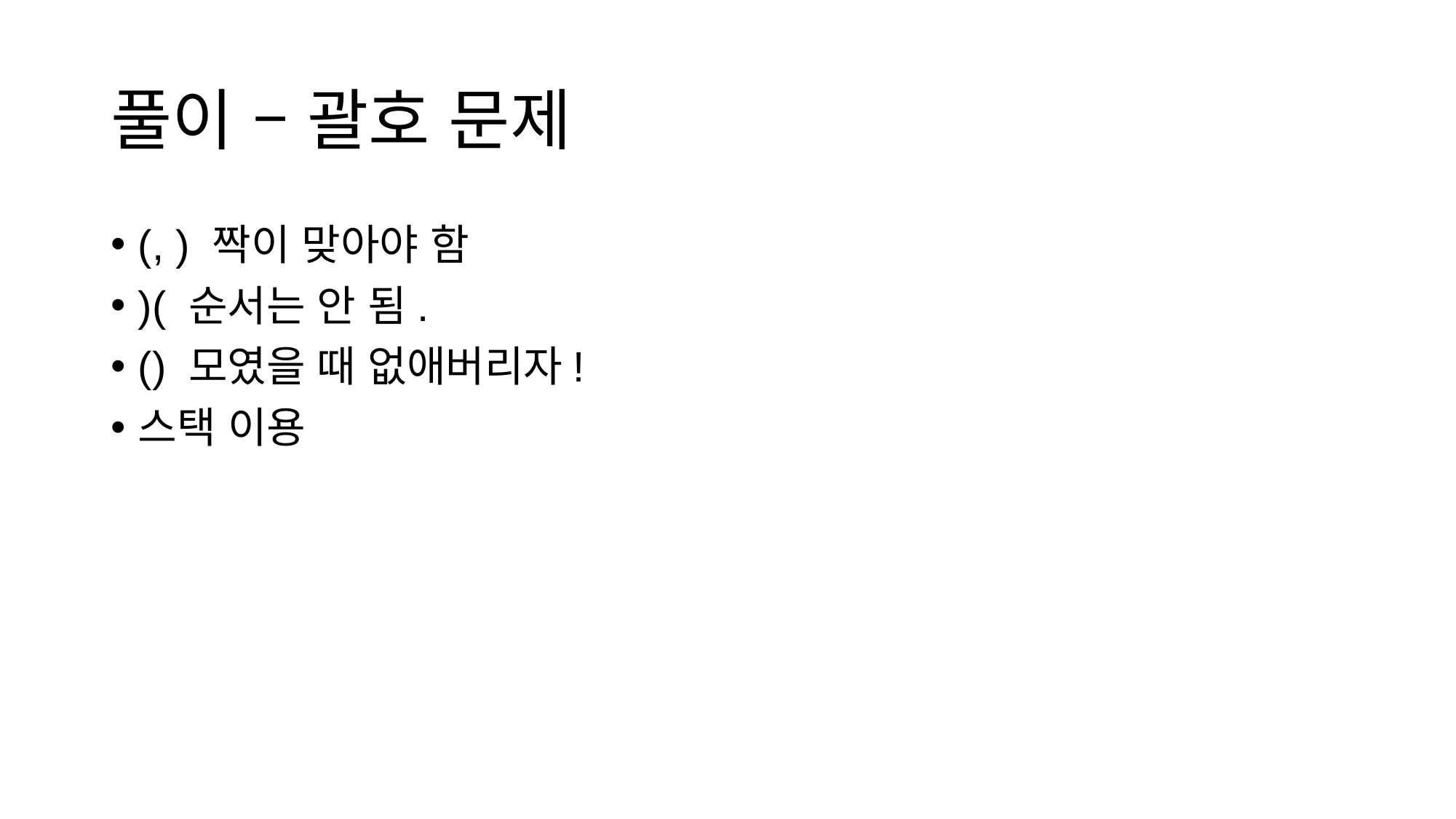

# 풀이 – 괄호 문제
(, ) 짝이 맞아야 함
)( 순서는 안 됨.
() 모였을 때 없애버리자!
스택 이용